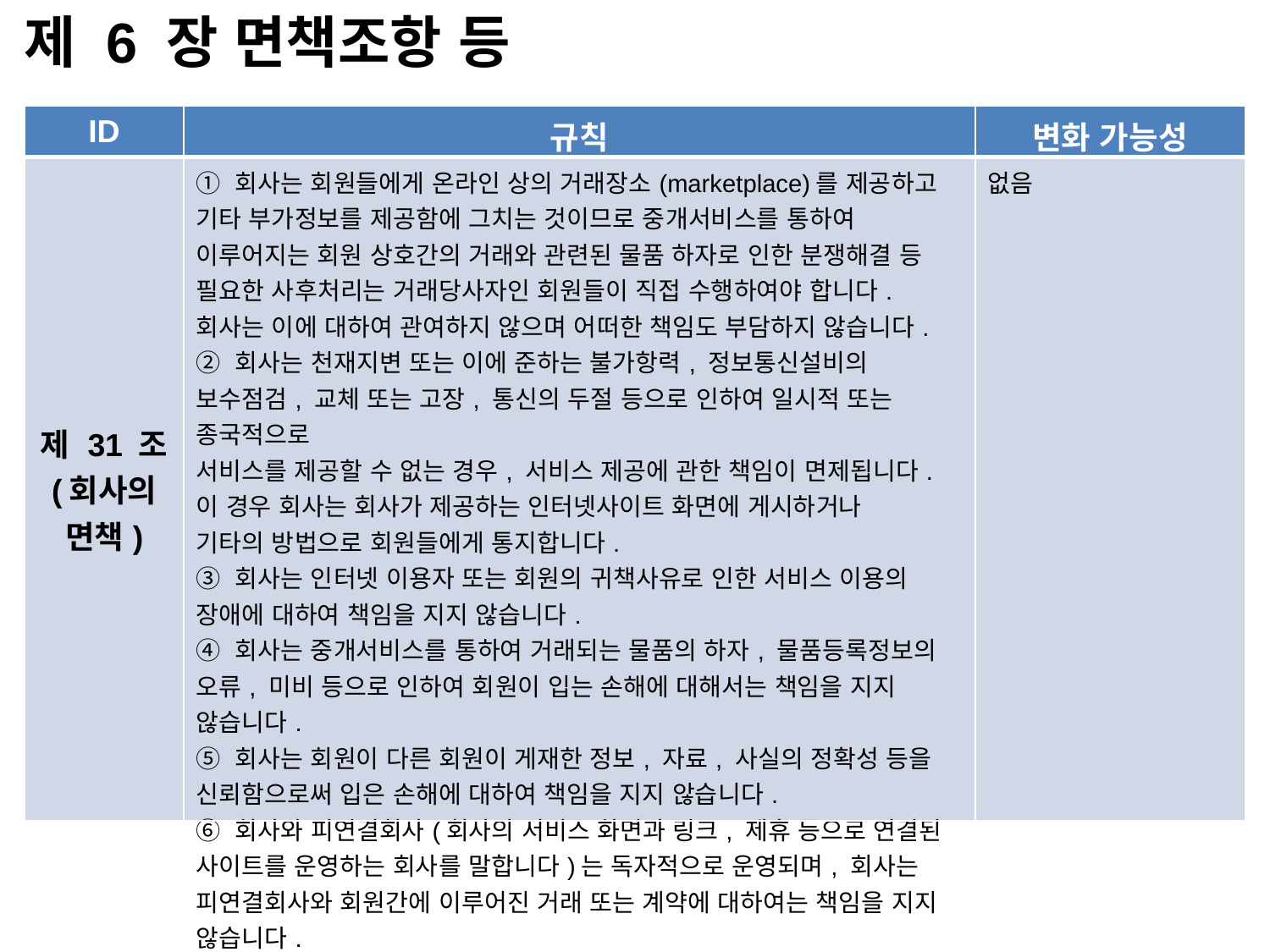

제 6 장 면책조항 등
| ID | 규칙 | 변화 가능성 |
| --- | --- | --- |
| 제 31 조 (회사의 면책) | ① 회사는 회원들에게 온라인 상의 거래장소(marketplace)를 제공하고 기타 부가정보를 제공함에 그치는 것이므로 중개서비스를 통하여 이루어지는 회원 상호간의 거래와 관련된 물품 하자로 인한 분쟁해결 등 필요한 사후처리는 거래당사자인 회원들이 직접 수행하여야 합니다. 회사는 이에 대하여 관여하지 않으며 어떠한 책임도 부담하지 않습니다. ② 회사는 천재지변 또는 이에 준하는 불가항력, 정보통신설비의 보수점검, 교체 또는 고장, 통신의 두절 등으로 인하여 일시적 또는 종국적으로 서비스를 제공할 수 없는 경우, 서비스 제공에 관한 책임이 면제됩니다. 이 경우 회사는 회사가 제공하는 인터넷사이트 화면에 게시하거나 기타의 방법으로 회원들에게 통지합니다. ③ 회사는 인터넷 이용자 또는 회원의 귀책사유로 인한 서비스 이용의 장애에 대하여 책임을 지지 않습니다. ④ 회사는 중개서비스를 통하여 거래되는 물품의 하자, 물품등록정보의 오류, 미비 등으로 인하여 회원이 입는 손해에 대해서는 책임을 지지 않습니다. ⑤ 회사는 회원이 다른 회원이 게재한 정보, 자료, 사실의 정확성 등을 신뢰함으로써 입은 손해에 대하여 책임을 지지 않습니다. ⑥ 회사와 피연결회사(회사의 서비스 화면과 링크, 제휴 등으로 연결된 사이트를 운영하는 회사를 말합니다)는 독자적으로 운영되며, 회사는 피연결회사와 회원간에 이루어진 거래 또는 계약에 대하여는 책임을 지지 않습니다. | 없음 |